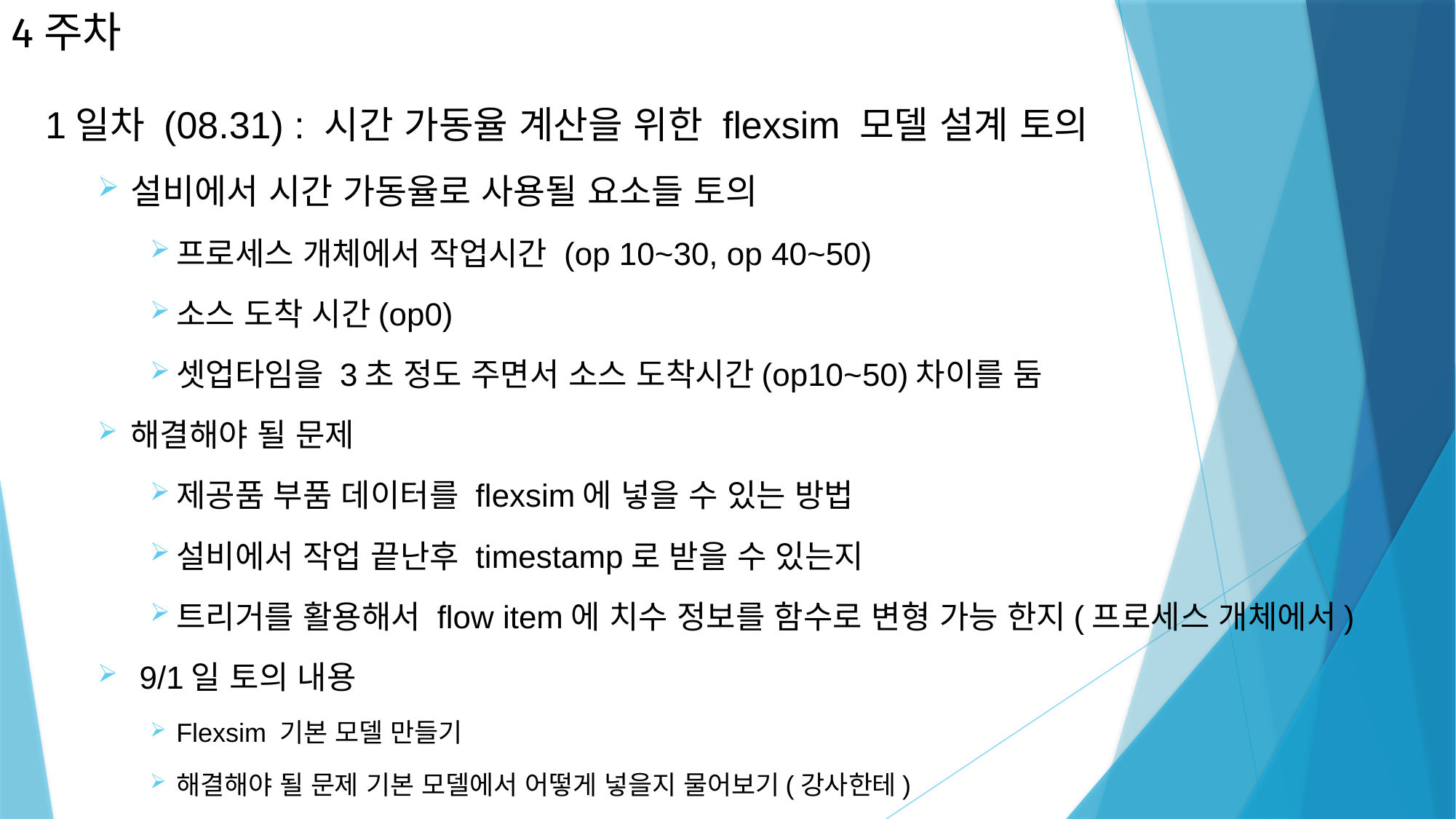

# 4주차
1일차 (08.31) : 시간 가동율 계산을 위한 flexsim 모델 설계 토의
설비에서 시간 가동율로 사용될 요소들 토의
프로세스 개체에서 작업시간 (op 10~30, op 40~50)
소스 도착 시간(op0)
셋업타임을 3초 정도 주면서 소스 도착시간(op10~50)차이를 둠
해결해야 될 문제
제공품 부품 데이터를 flexsim에 넣을 수 있는 방법
설비에서 작업 끝난후 timestamp로 받을 수 있는지
트리거를 활용해서 flow item에 치수 정보를 함수로 변형 가능 한지(프로세스 개체에서)
 9/1일 토의 내용
Flexsim 기본 모델 만들기
해결해야 될 문제 기본 모델에서 어떻게 넣을지 물어보기(강사한테)